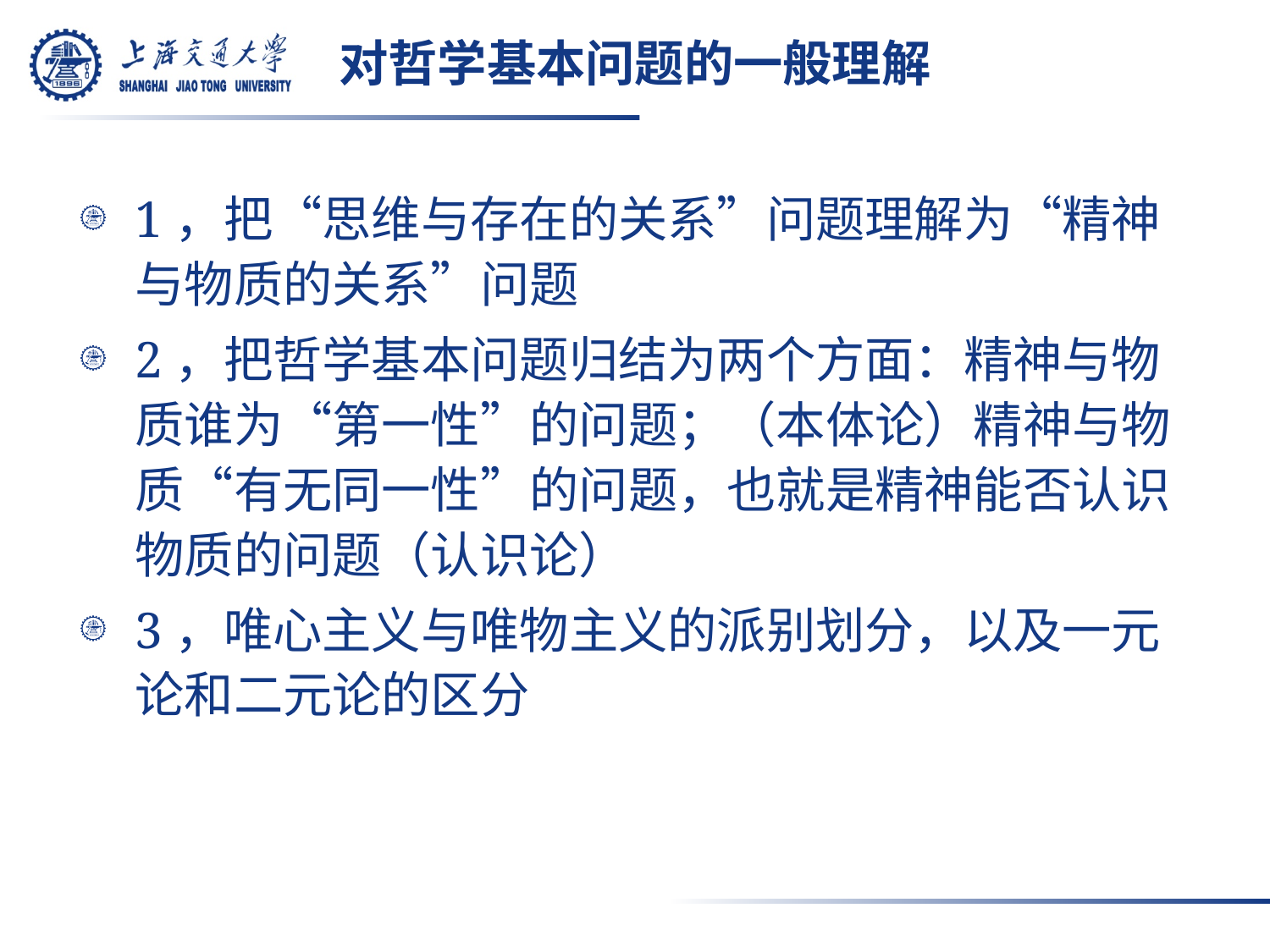

# 对哲学基本问题的一般理解
1，把“思维与存在的关系”问题理解为“精神与物质的关系”问题
2，把哲学基本问题归结为两个方面：精神与物质谁为“第一性”的问题；（本体论）精神与物质“有无同一性”的问题，也就是精神能否认识物质的问题（认识论）
3，唯心主义与唯物主义的派别划分，以及一元论和二元论的区分